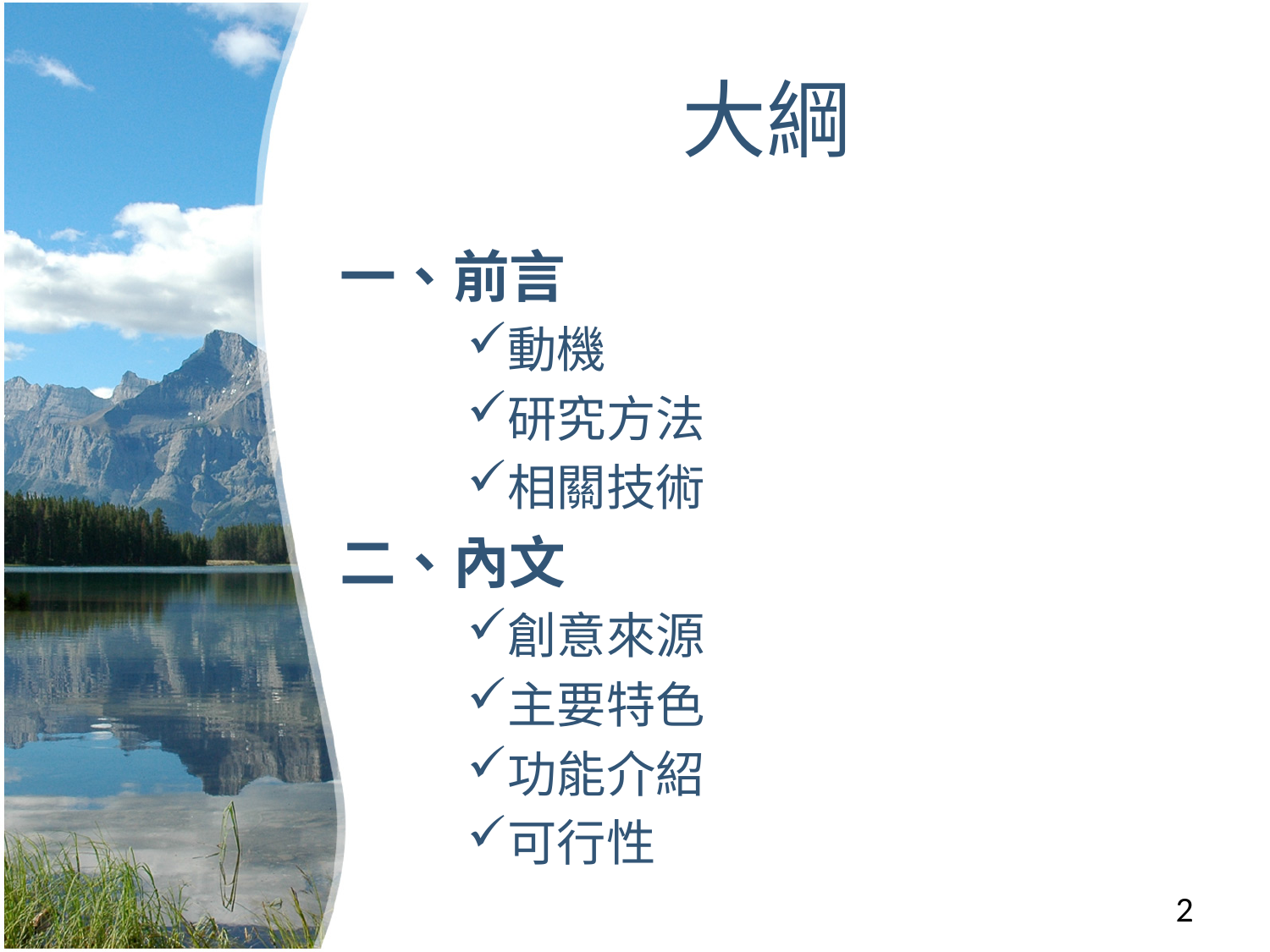

# 大綱
一、前言
動機
研究方法
相關技術
二、內文
創意來源
主要特色
功能介紹
可行性

2